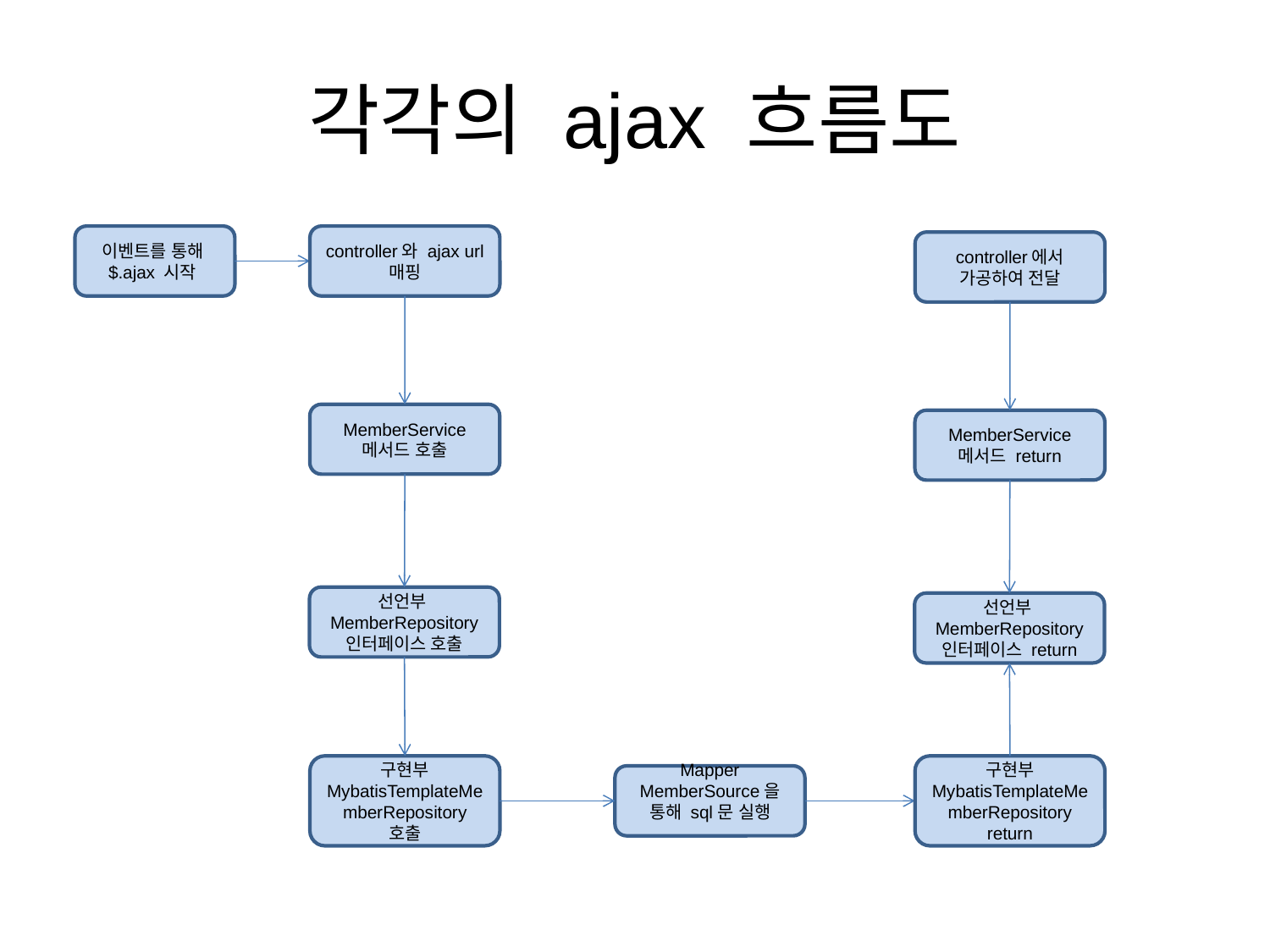

# 각각의 ajax 흐름도
이벤트를 통해$.ajax 시작
controller와 ajax url 매핑
controller에서 가공하여 전달
MemberService 메서드 호출
MemberService 메서드 return
선언부MemberRepository 인터페이스 호출
선언부MemberRepository 인터페이스 return
구현부
MybatisTemplateMemberRepository 호출
구현부
MybatisTemplateMemberRepository return
Mapper MemberSource을 통해 sql문 실행